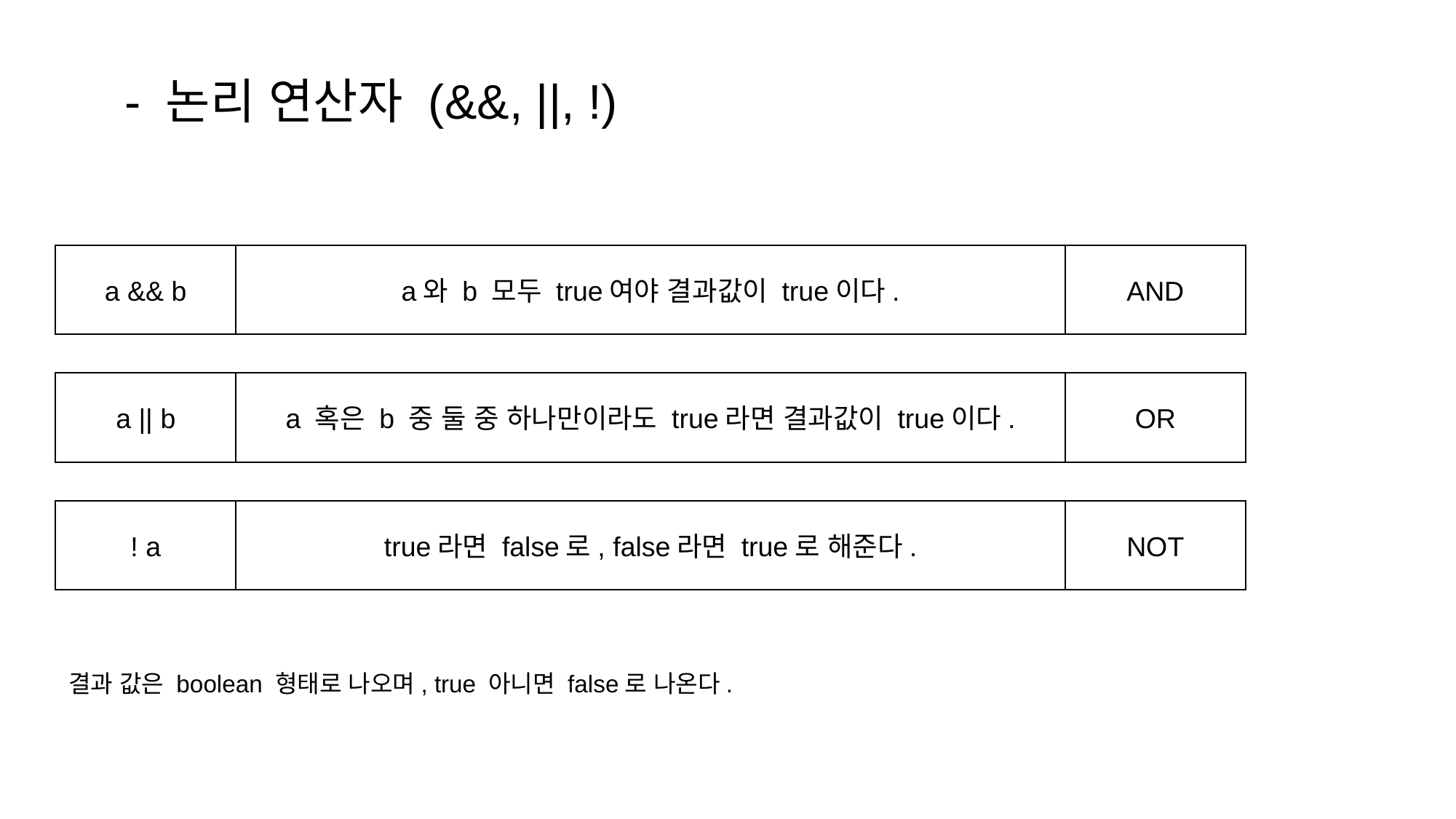

# - 논리 연산자 (&&, ||, !)
a && b
a와 b 모두 true여야 결과값이 true이다.
AND
a || b
a 혹은 b 중 둘 중 하나만이라도 true라면 결과값이 true이다.
OR
! a
true라면 false로, false라면 true로 해준다.
NOT
결과 값은 boolean 형태로 나오며, true 아니면 false로 나온다.